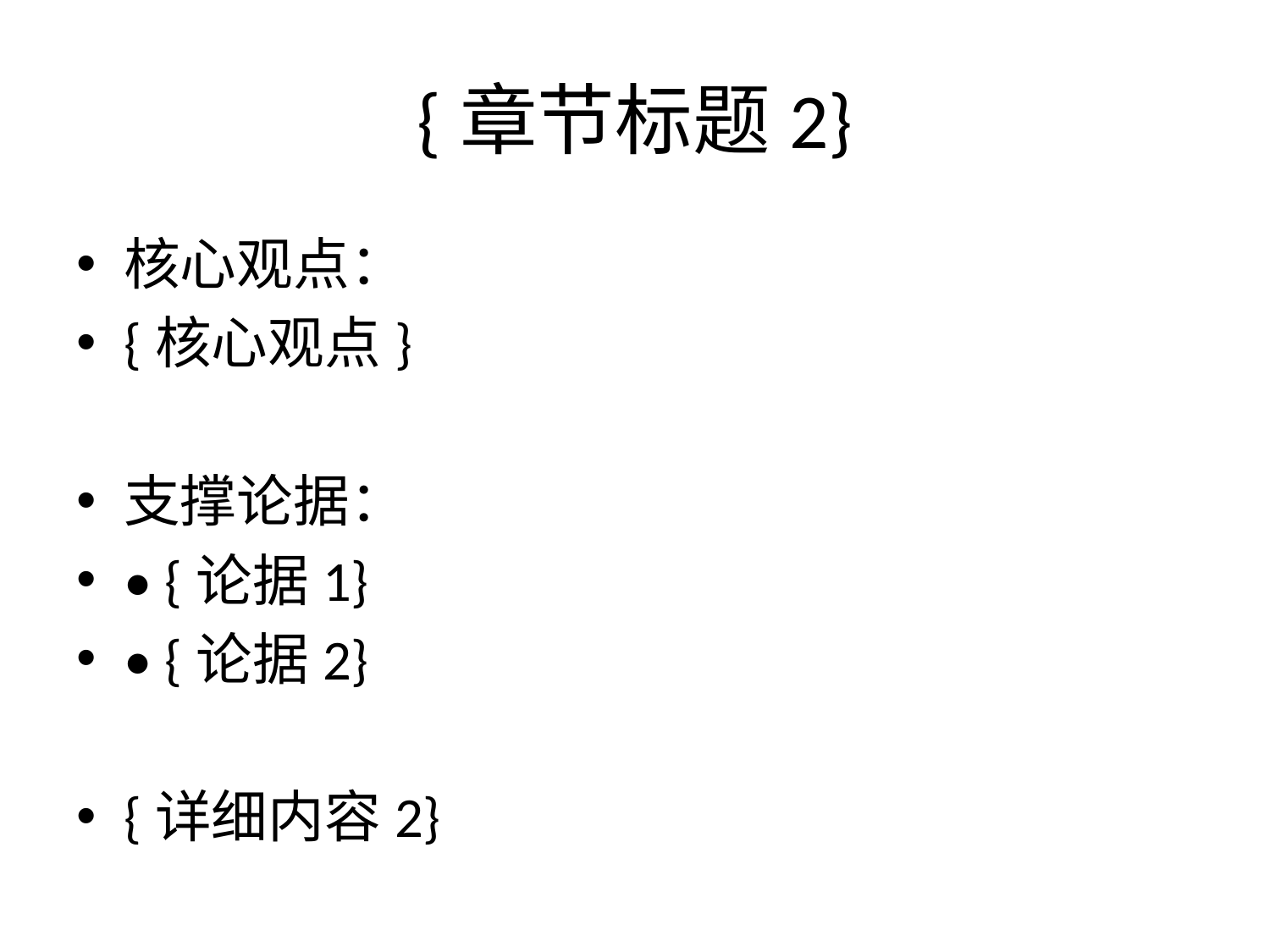

# {章节标题2}
核心观点：
{核心观点}

支撑论据：
• {论据1}
• {论据2}

{详细内容2}